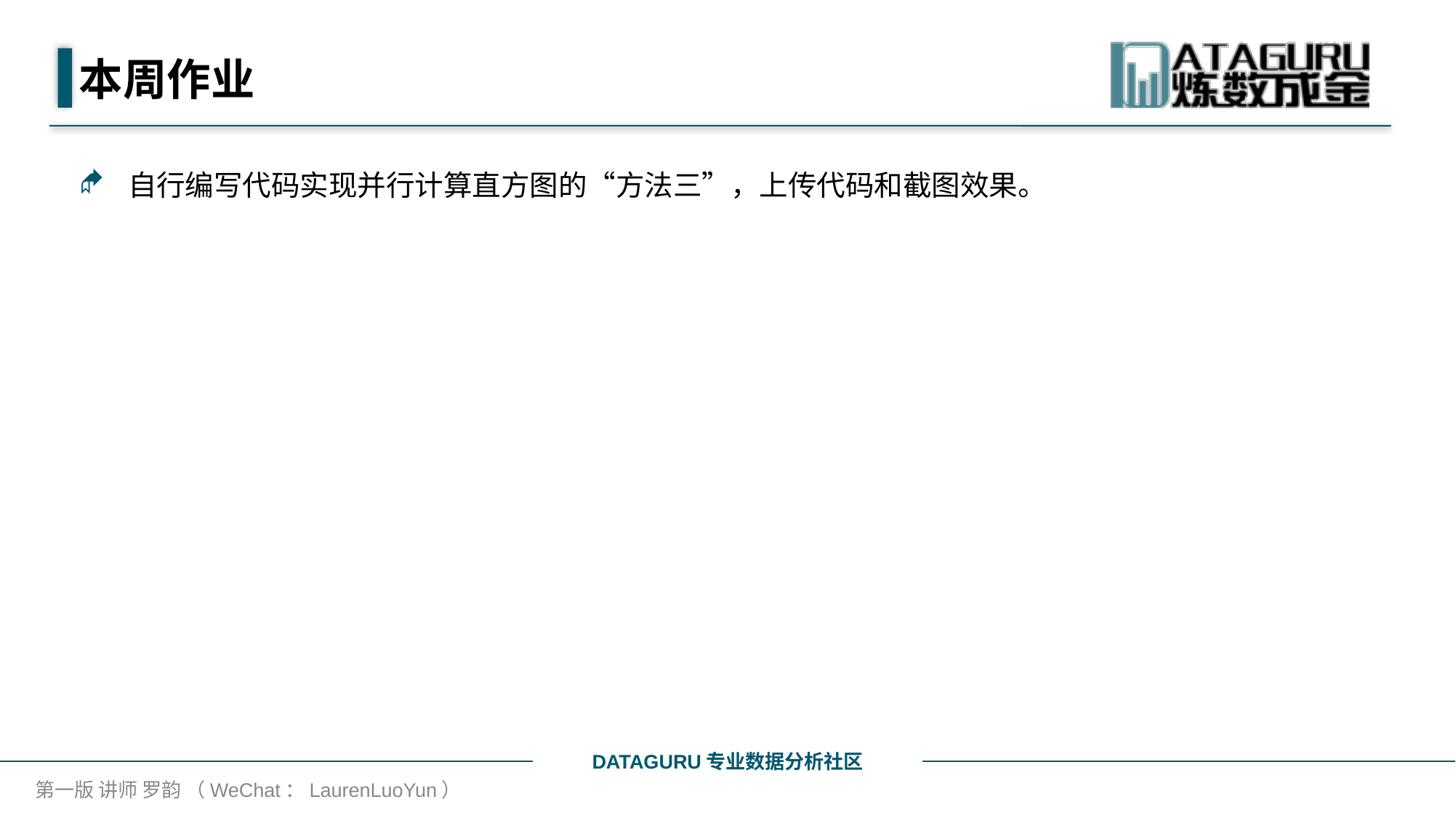

本周作业
自行编写代码实现并行计算直方图的“方法三”，上传代码和截图效果。